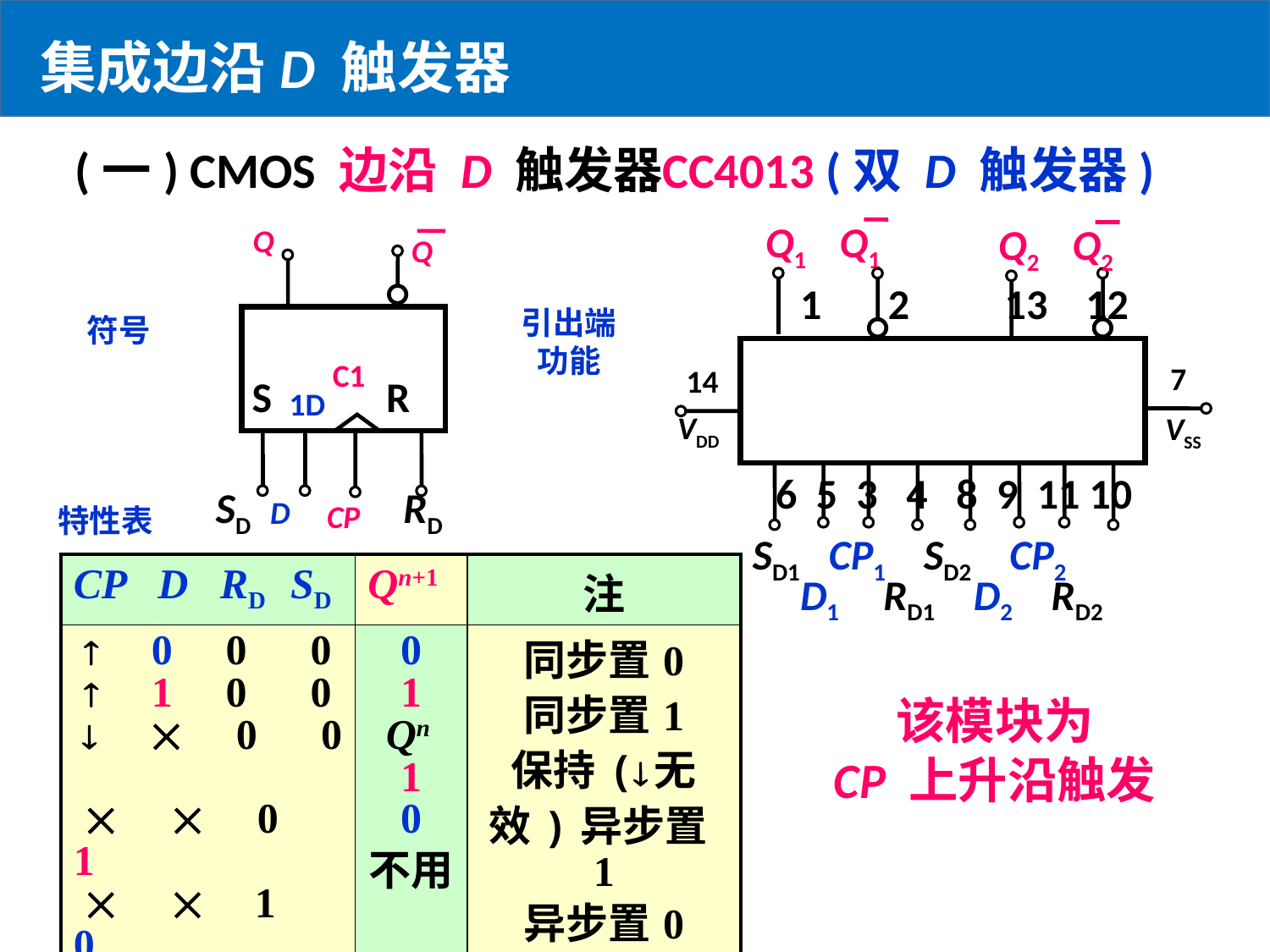

集成边沿D 触发器
(一) CMOS 边沿 D 触发器
CC4013 (双 D 触发器)
Q1      Q1
Q2      Q2

1       2          13    12

7
14

VDD
VSS
6  5  3   4   8  9  11 10

SD1   CP1    SD2    CP2
     D1        RD1       D2       RD2
Q
Q

C1
1D

D
CP
 S            R

SD                RD
引出端
功能
符号
特性表
| CP D RD SD | Qn+1 | 注 |
| --- | --- | --- |
| ↑ 0 0 0 ↑ 1 0 0 ↓ × 0 0 × × 0 1 × × 1 0 × × 1 1 | 0 1 Qn 1 0 不用 | 同步置0 同步置1 保持(↓无效)异步置1 异步置0 不允许 |
该模块为
CP 上升沿触发